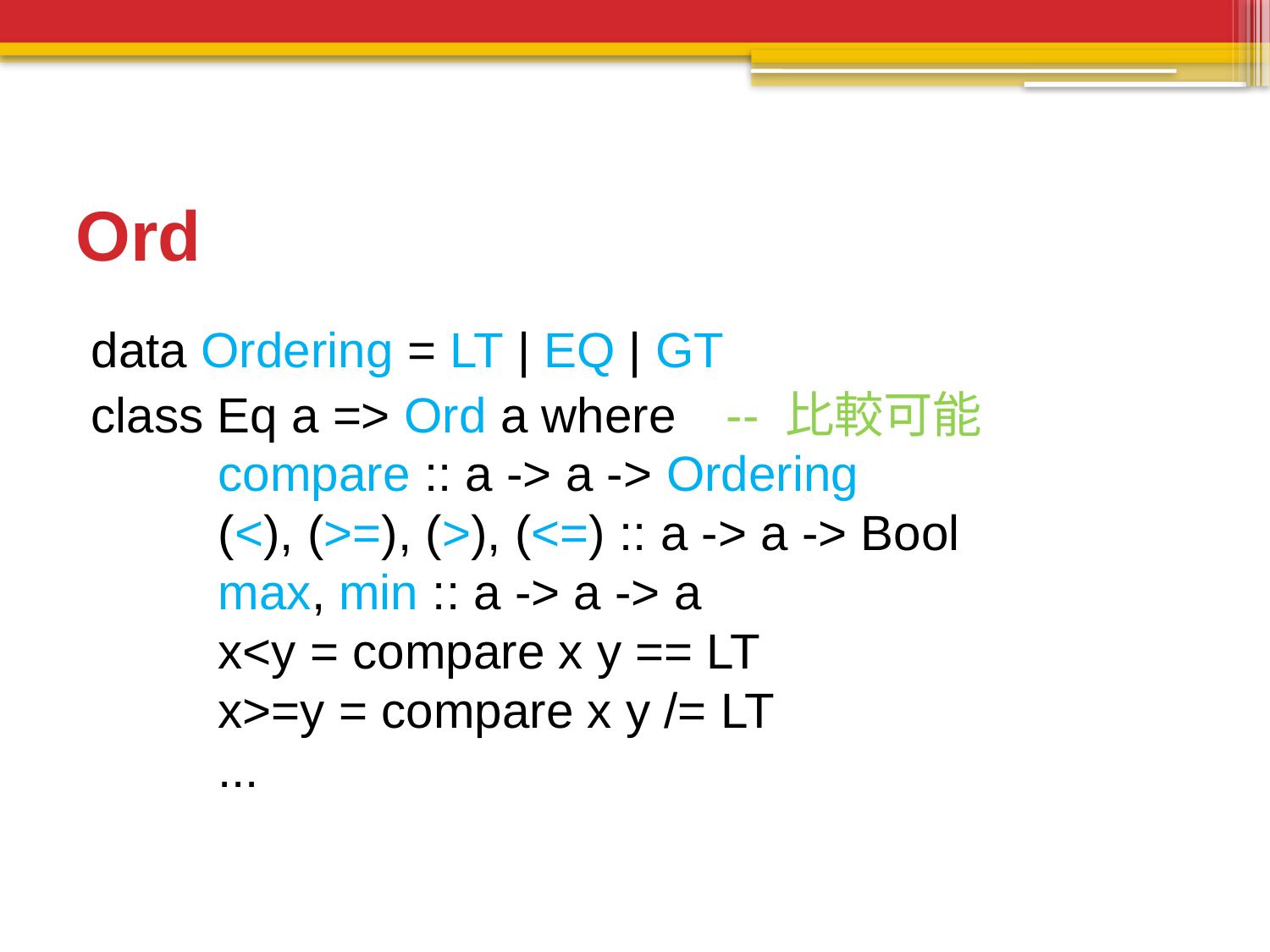

# Ord
data Ordering = LT | EQ | GT
class Eq a => Ord a where	-- 比較可能
	compare :: a -> a -> Ordering
	(<), (>=), (>), (<=) :: a -> a -> Bool
	max, min :: a -> a -> a
	x<y = compare x y == LT
	x>=y = compare x y /= LT
	...